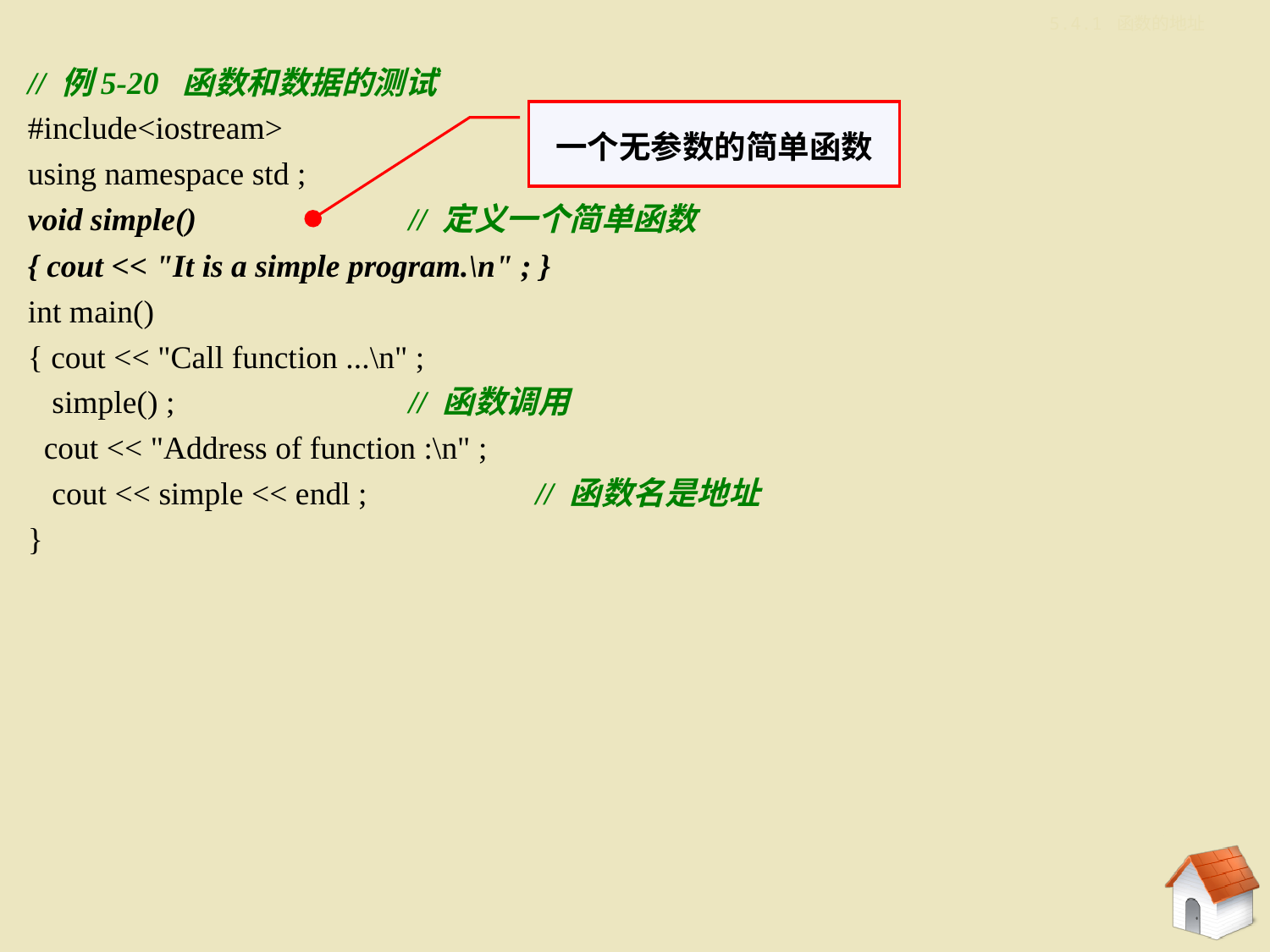

5.4.1 函数的地址
// 例5-20  函数和数据的测试
#include<iostream>
using namespace std ;
void simple()		// 定义一个简单函数
{ cout << "It is a simple program.\n" ; }
int main()
{ cout << "Call function ...\n" ;
   simple() ;		// 函数调用
  cout << "Address of function :\n" ;
   cout << simple << endl ;		// 函数名是地址
}
一个无参数的简单函数